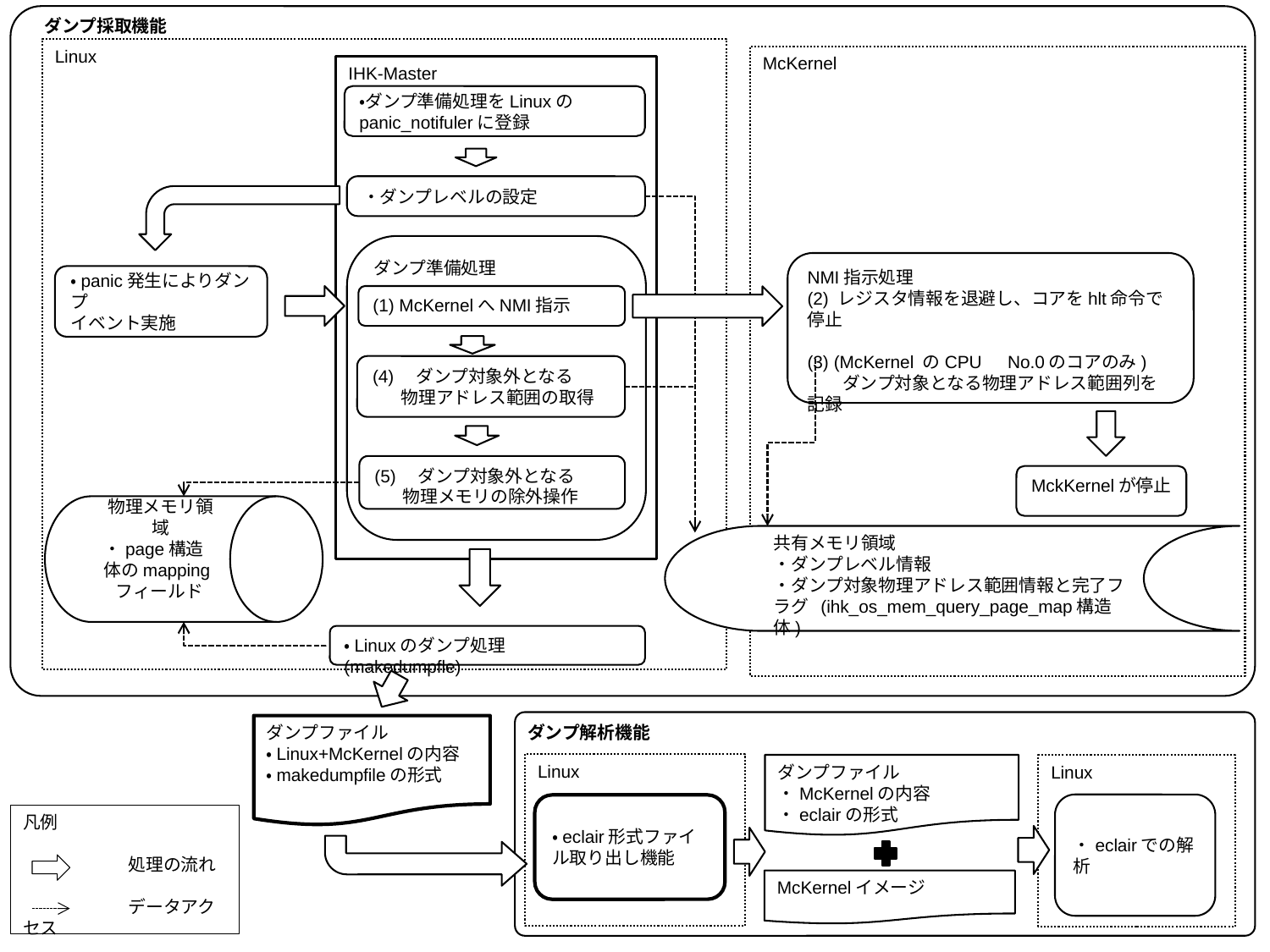

ダンプ採取機能

Linux
McKernel
IHK-Master
・ダンプ準備処理をLinuxのpanic_notifulerに登録

・ダンプレベルの設定
ダンプ準備処理
NMI指示処理
(2) レジスタ情報を退避し、コアをhlt命令で停止

(3) (McKernel のCPU　No.0のコアのみ)
　　ダンプ対象となる物理アドレス範囲列を記録

・panic発生によりダンプ
イベント実施

(1) McKernelへNMI指示

(4)　ダンプ対象外となる
      物理アドレス範囲の取得

(5)　ダンプ対象外となる
      物理メモリの除外操作
MckKernelが停止
物理メモリ領域
・page構造体のmapping
  フィールド

共有メモリ領域
・ダンプレベル情報
・ダンプ対象物理アドレス範囲情報と完了フラグ  (ihk_os_mem_query_page_map構造体)

・Linuxのダンプ処理　(makedumpfle)

ダンプ解析機能
ダンプファイル
・Linux+McKernelの内容
・makedumpfileの形式
Linux
ダンプファイル
・McKernelの内容
・eclairの形式
Linux
・eclairでの解析
・eclair形式ファイル取り出し機能
凡例

　　　　　　処理の流れ

　　　　　　データアクセス

McKernelイメージ